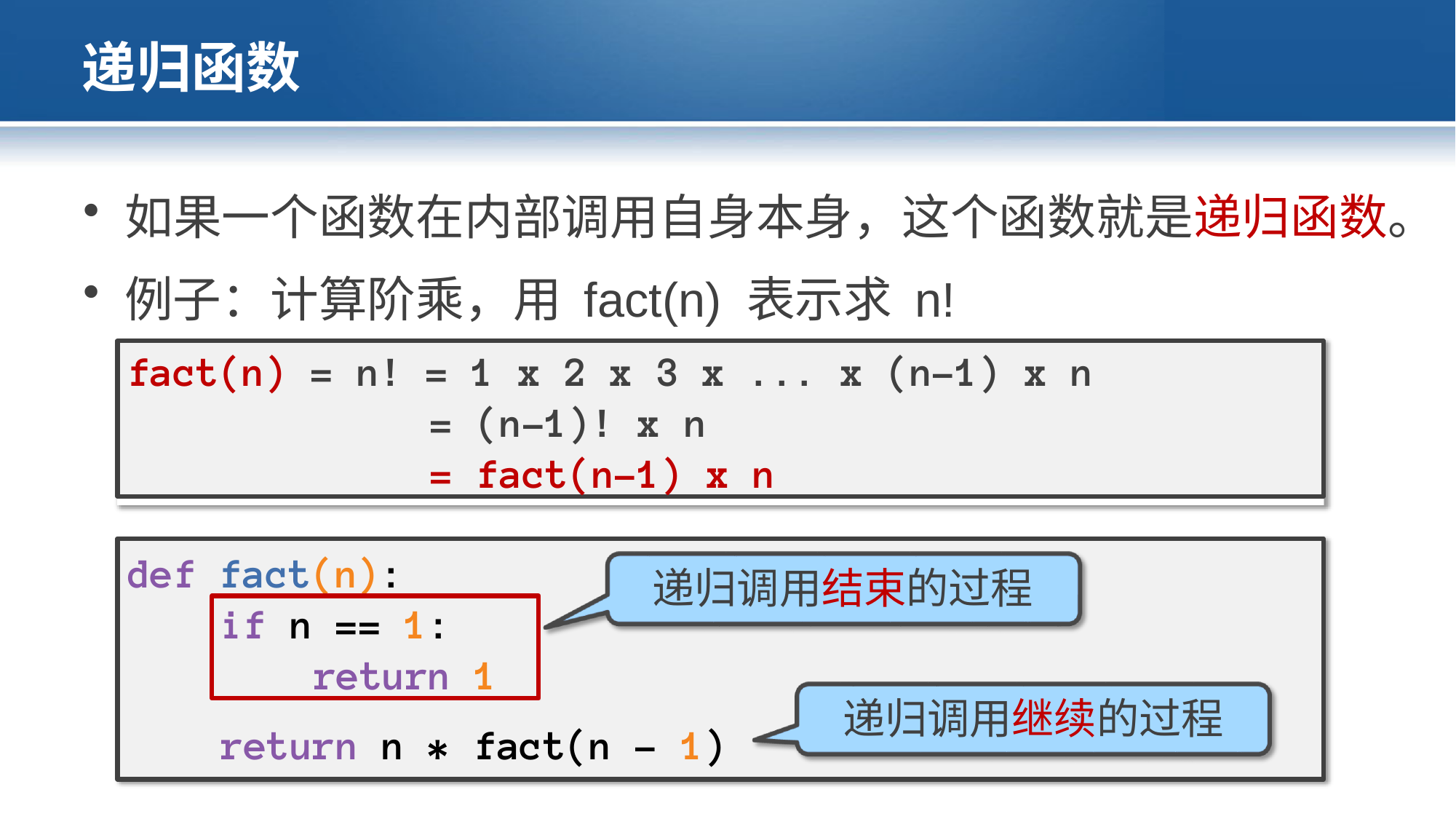

# 递归函数
如果一个函数在内部调用自身本身，这个函数就是递归函数。
例子：计算阶乘，用 fact(n) 表示求 n!

fact(n) = n! = 1 x 2 x 3 x ... x (n-1) x n
= (n-1)! x n
= fact(n-1) x n

def fact(n):

递归调用结束的过程
if n == 1:
return 1

递归调用继续的过程
return n * fact(n - 1)